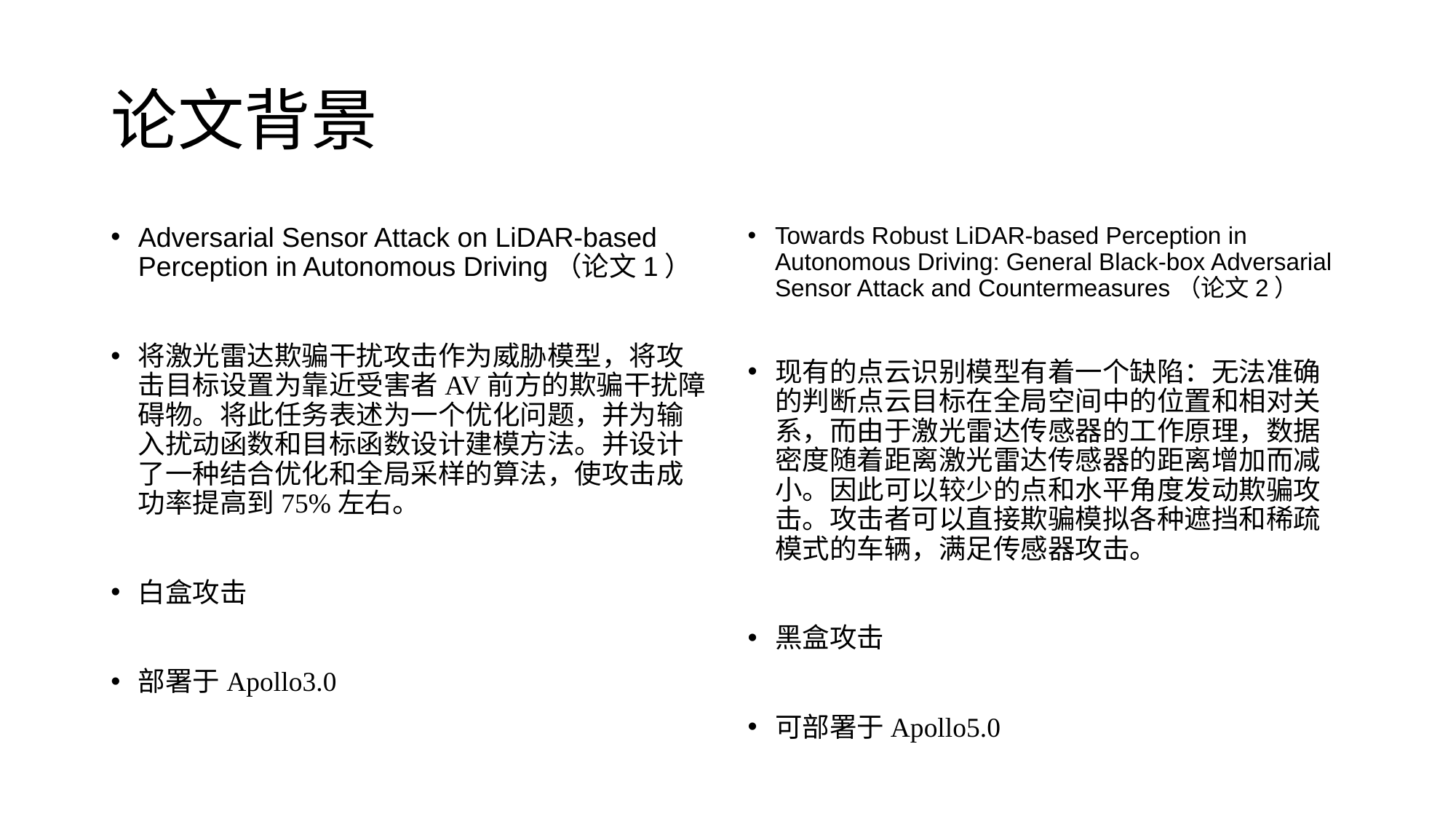

# 论文背景
Towards Robust LiDAR-based Perception in Autonomous Driving: General Black-box Adversarial Sensor Attack and Countermeasures（论文2）

现有的点云识别模型有着一个缺陷：无法准确的判断点云目标在全局空间中的位置和相对关系，而由于激光雷达传感器的工作原理，数据密度随着距离激光雷达传感器的距离增加而减小。因此可以较少的点和水平角度发动欺骗攻击。攻击者可以直接欺骗模拟各种遮挡和稀疏模式的车辆，满足传感器攻击。

黑盒攻击

可部署于Apollo5.0

Adversarial Sensor Attack on LiDAR-based Perception in Autonomous Driving（论文1）

将激光雷达欺骗干扰攻击作为威胁模型，将攻击目标设置为靠近受害者AV前方的欺骗干扰障碍物。将此任务表述为一个优化问题，并为输入扰动函数和目标函数设计建模方法。并设计了一种结合优化和全局采样的算法，使攻击成功率提高到75%左右。

白盒攻击

部署于Apollo3.0